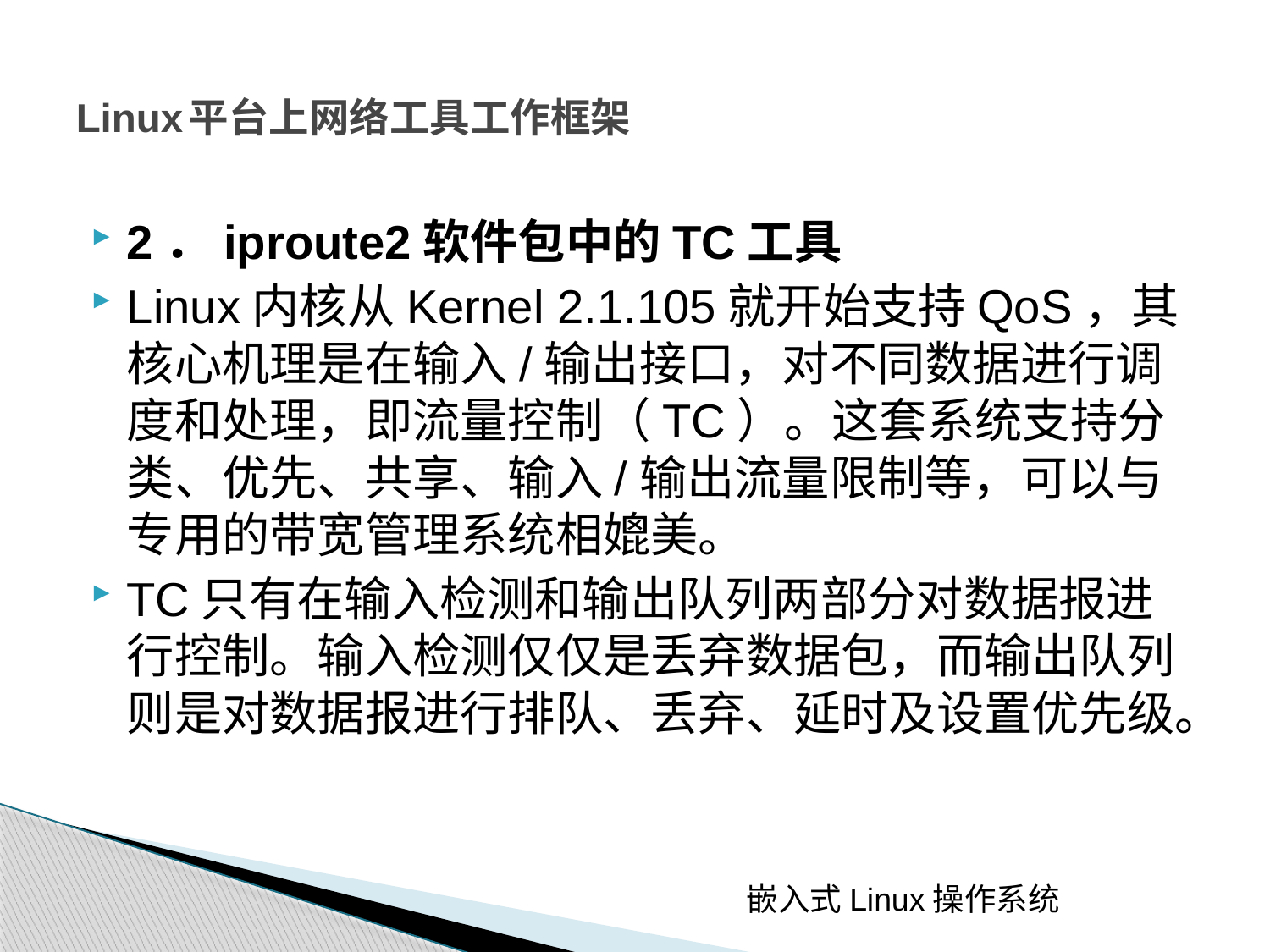

# Linux平台上网络工具工作框架
2．iproute2软件包中的TC工具
Linux内核从Kernel 2.1.105就开始支持QoS，其核心机理是在输入/输出接口，对不同数据进行调度和处理，即流量控制（TC）。这套系统支持分类、优先、共享、输入/输出流量限制等，可以与专用的带宽管理系统相媲美。
TC只有在输入检测和输出队列两部分对数据报进行控制。输入检测仅仅是丢弃数据包，而输出队列则是对数据报进行排队、丢弃、延时及设置优先级。

嵌入式Linux操作系统